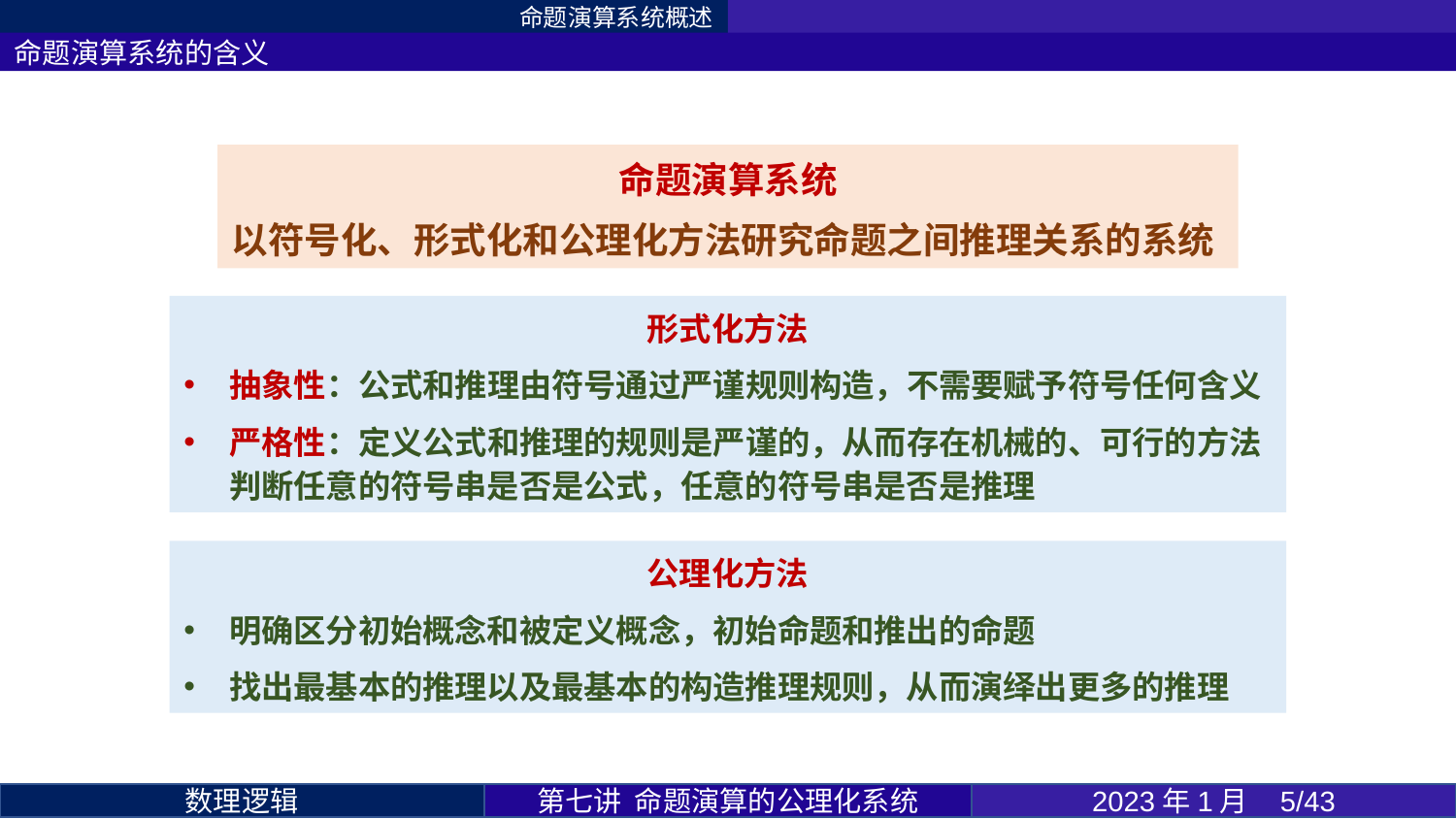

命题演算系统概述
命题演算系统的含义
命题演算系统
以符号化、形式化和公理化方法研究命题之间推理关系的系统
形式化方法
抽象性：公式和推理由符号通过严谨规则构造，不需要赋予符号任何含义
严格性：定义公式和推理的规则是严谨的，从而存在机械的、可行的方法判断任意的符号串是否是公式，任意的符号串是否是推理
公理化方法
明确区分初始概念和被定义概念，初始命题和推出的命题
找出最基本的推理以及最基本的构造推理规则，从而演绎出更多的推理
第七讲  命题演算的公理化系统
2023年1月    5/43
数理逻辑